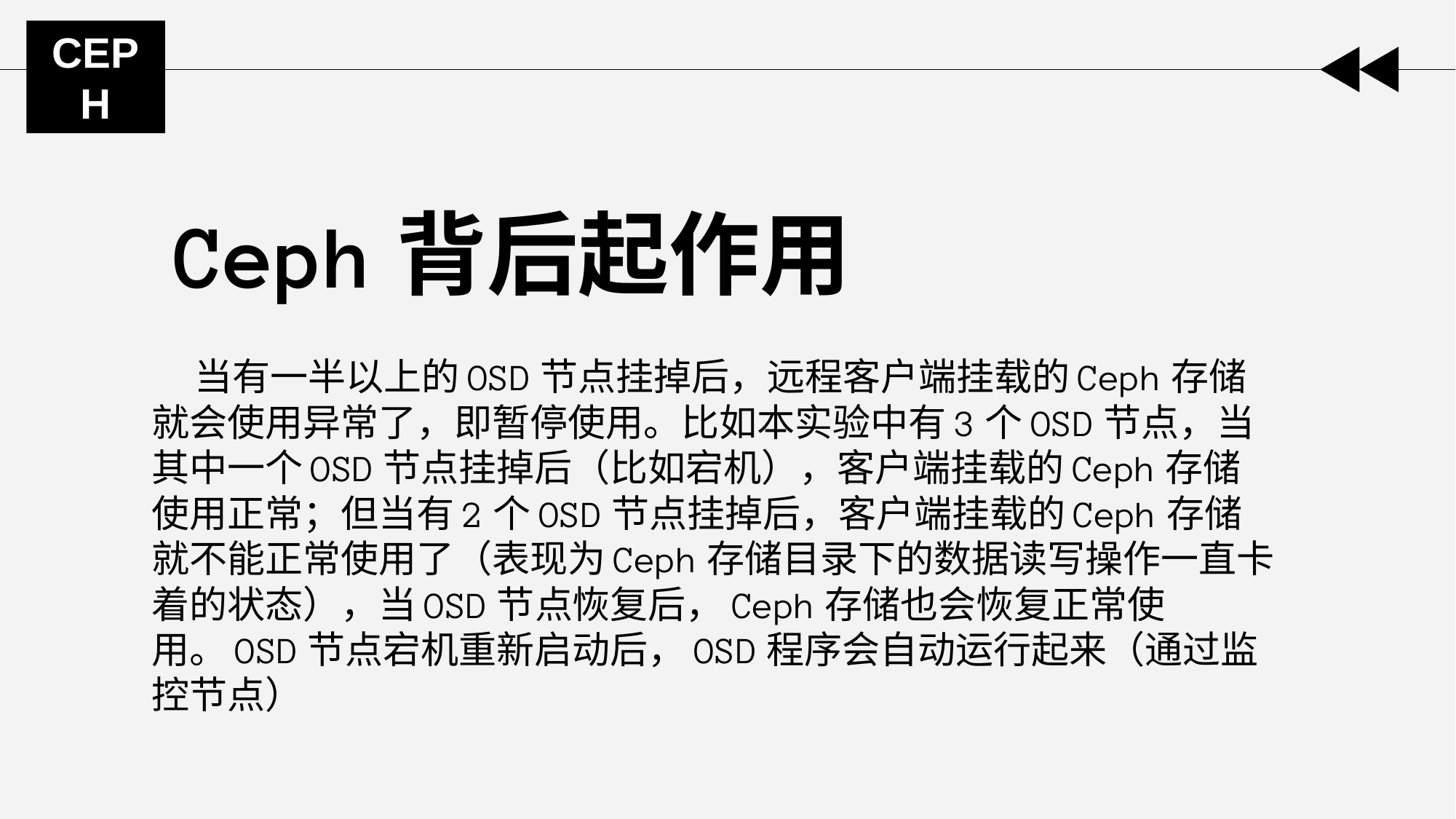

CEPH

Ceph背后起作用
    当有一半以上的OSD节点挂掉后，远程客户端挂载的Ceph存储就会使用异常了，即暂停使用。比如本实验中有3个OSD节点，当其中一个OSD节点挂掉后（比如宕机），客户端挂载的Ceph存储使用正常；但当有2个OSD节点挂掉后，客户端挂载的Ceph存储就不能正常使用了（表现为Ceph存储目录下的数据读写操作一直卡着的状态），当OSD节点恢复后，Ceph存储也会恢复正常使用。OSD节点宕机重新启动后，OSD程序会自动运行起来（通过监控节点）